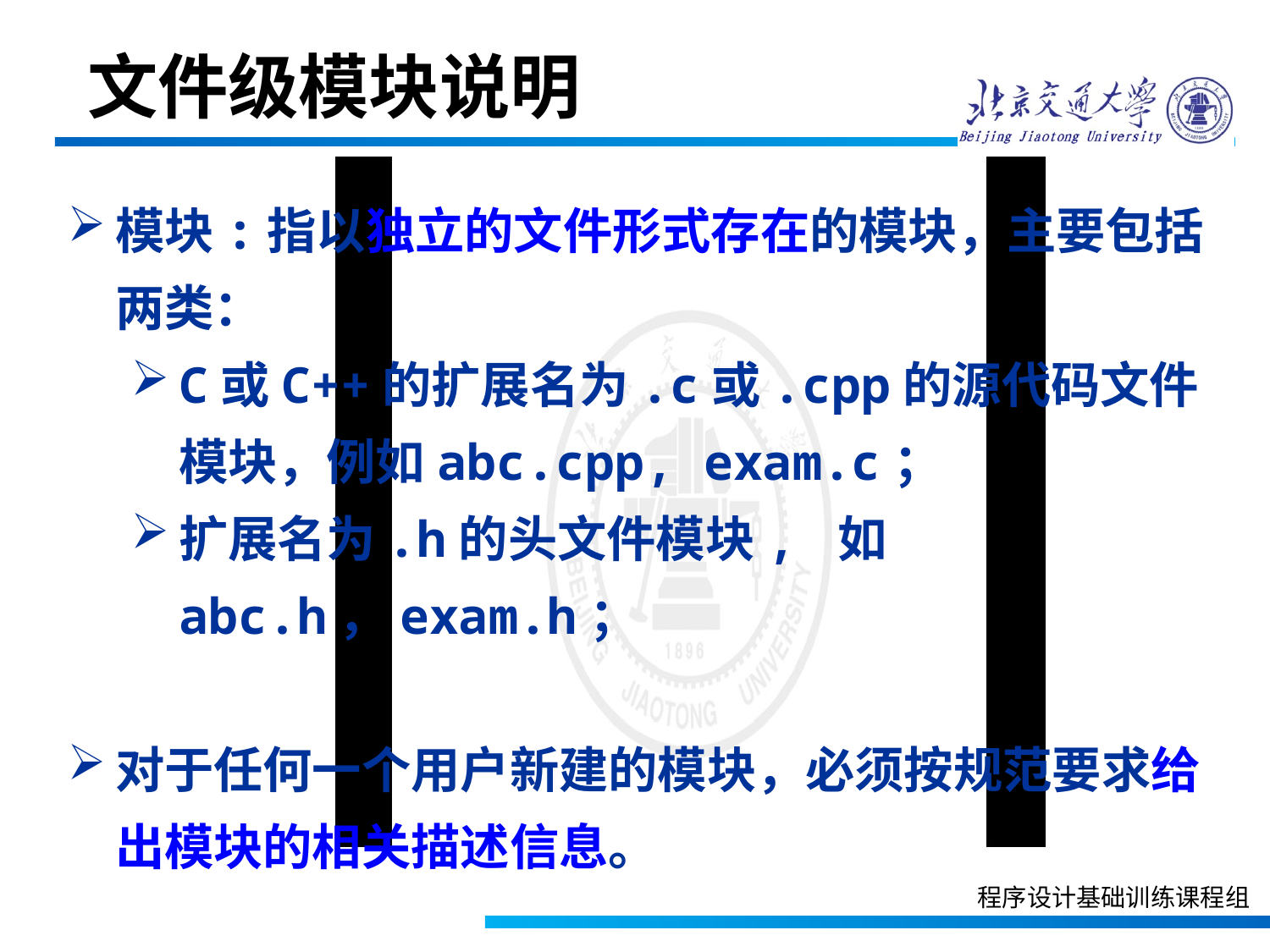

文件级模块说明
模块:指以独立的文件形式存在的模块，主要包括两类：
C或C++的扩展名为.c或.cpp的源代码文件模块，例如abc.cpp, exam.c；
扩展名为.h的头文件模块, 如abc.h，exam.h；

对于任何一个用户新建的模块，必须按规范要求给出模块的相关描述信息。
程序设计基础训练课程组